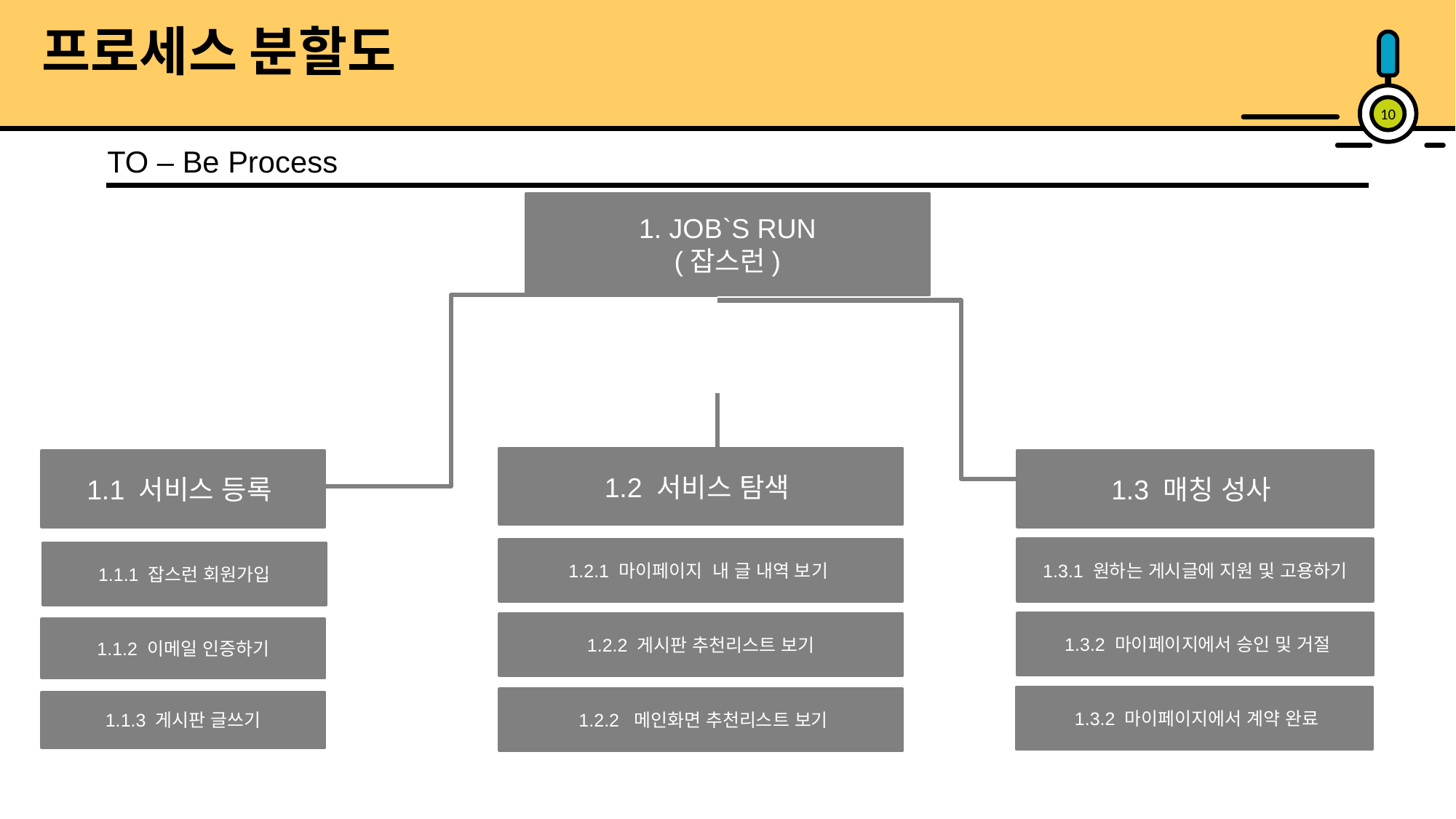

프로세스 분할도
10
TO – Be Process
1. JOB`S RUN
(잡스런)
1.2 서비스 탐색
1.3 매칭 성사
1.1 서비스 등록
 1.3.1 원하는 게시글에 지원 및 고용하기
1.2.1 마이페이지  내 글 내역 보기
1.1.1 잡스런 회원가입
 1.3.2 마이페이지에서 승인 및 거절
 1.2.2 게시판 추천리스트 보기
1.1.2 이메일 인증하기
 1.3.2 마이페이지에서 계약 완료
 1.2.2  메인화면 추천리스트 보기
1.1.3 게시판 글쓰기